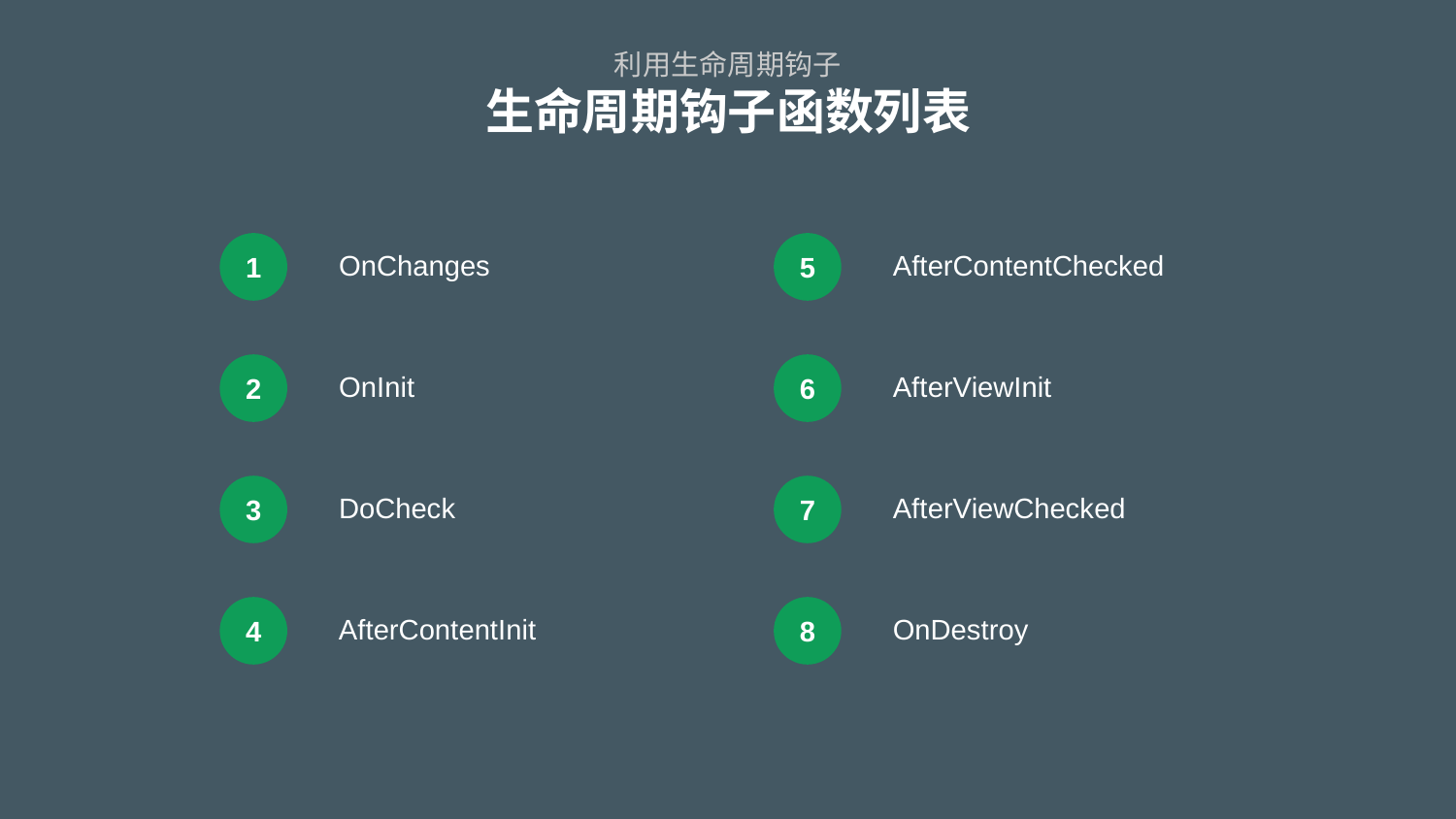

# 利用生命周期钩子 生命周期钩子函数列表
1
OnChanges
5
AfterContentChecked
2
OnInit
6
AfterViewInit
3
DoCheck
7
AfterViewChecked
4
AfterContentInit
8
OnDestroy